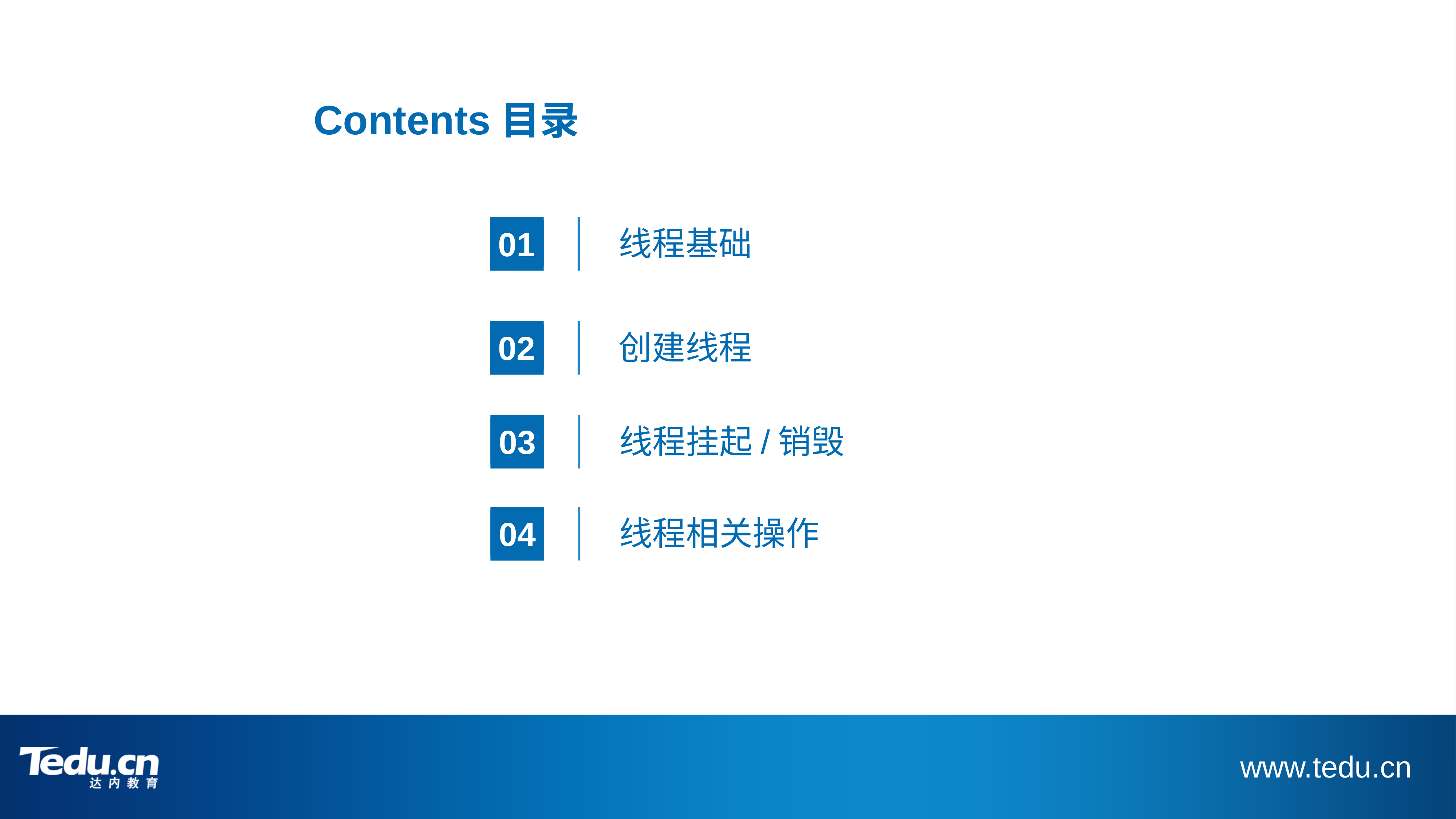

01
线程基础

02
创建线程

03
线程挂起/销毁

04
线程相关操作